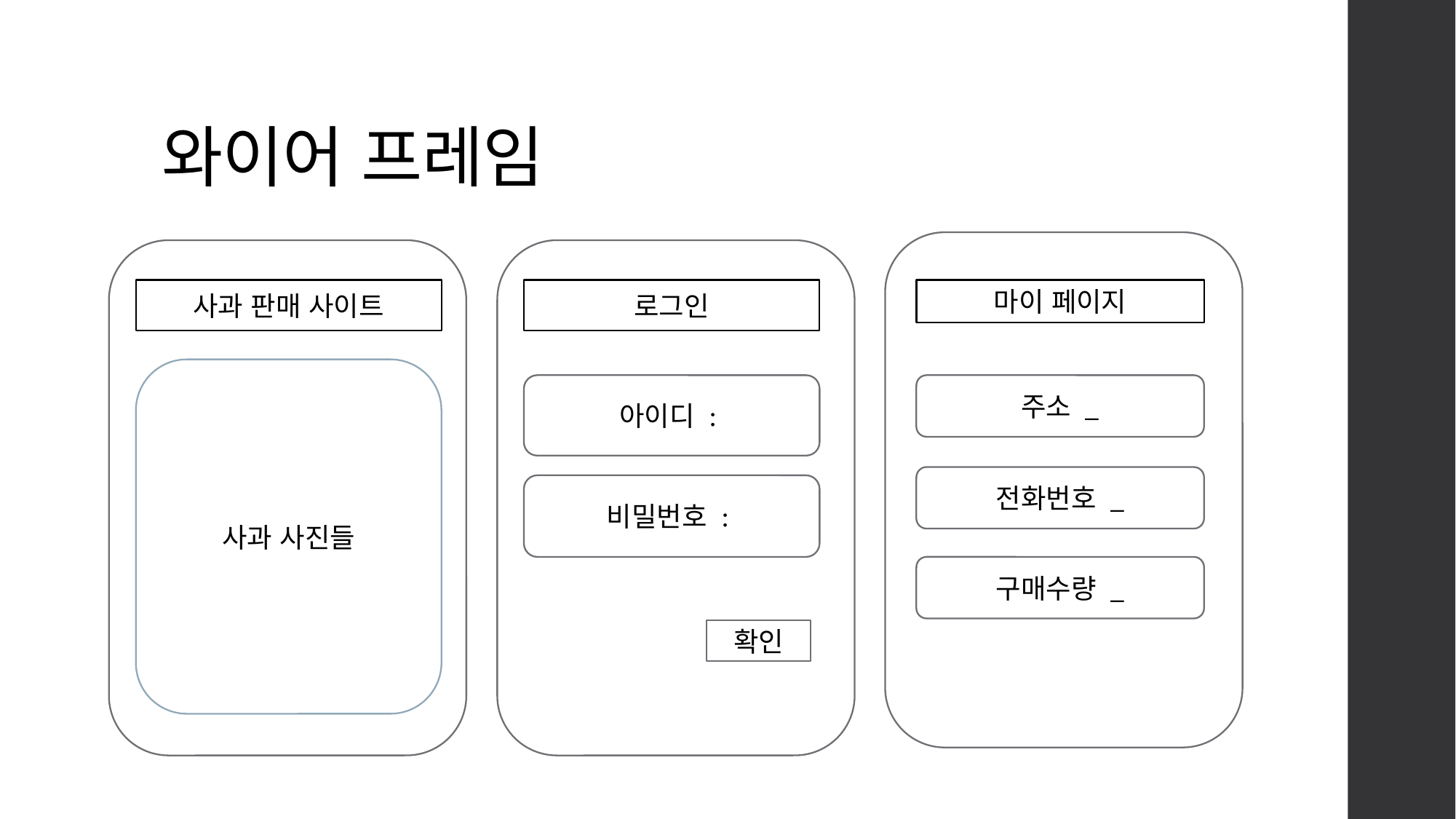

# 와이어 프레임

사과 판매 사이트
로그인
마이 페이지
사과 사진들
아이디 :
주소 _
전화번호 _
비밀번호 :
구매수량 _
확인